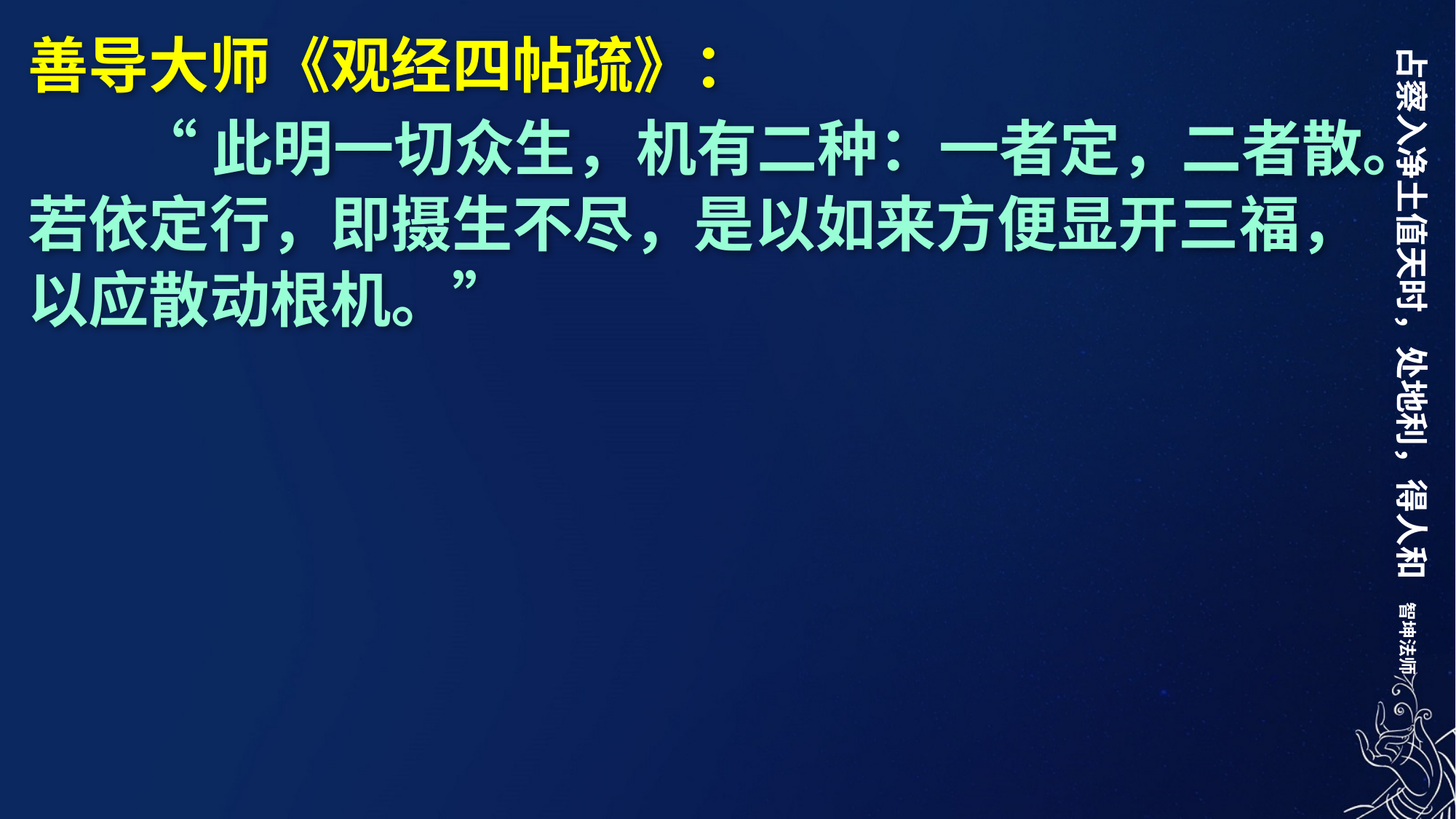

善导大师《观经四帖疏》：
	“此明一切众生，机有二种：一者定，二者散。若依定行，即摄生不尽，是以如来方便显开三福，以应散动根机。”